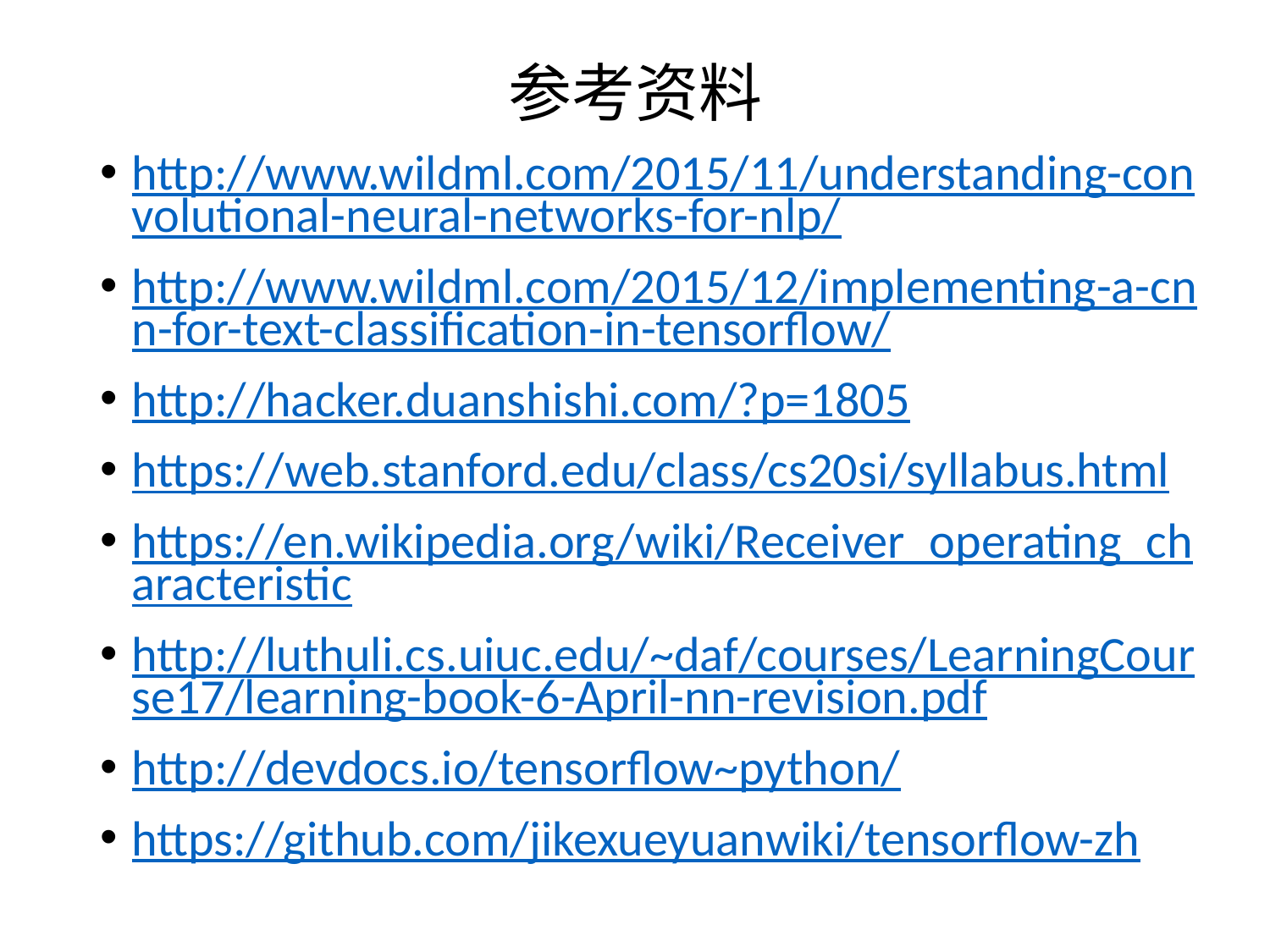

# 参考资料
http://www.wildml.com/2015/11/understanding-convolutional-neural-networks-for-nlp/
http://www.wildml.com/2015/12/implementing-a-cnn-for-text-classification-in-tensorflow/
http://hacker.duanshishi.com/?p=1805
https://web.stanford.edu/class/cs20si/syllabus.html
https://en.wikipedia.org/wiki/Receiver_operating_characteristic
http://luthuli.cs.uiuc.edu/~daf/courses/LearningCourse17/learning-book-6-April-nn-revision.pdf
http://devdocs.io/tensorflow~python/
https://github.com/jikexueyuanwiki/tensorflow-zh